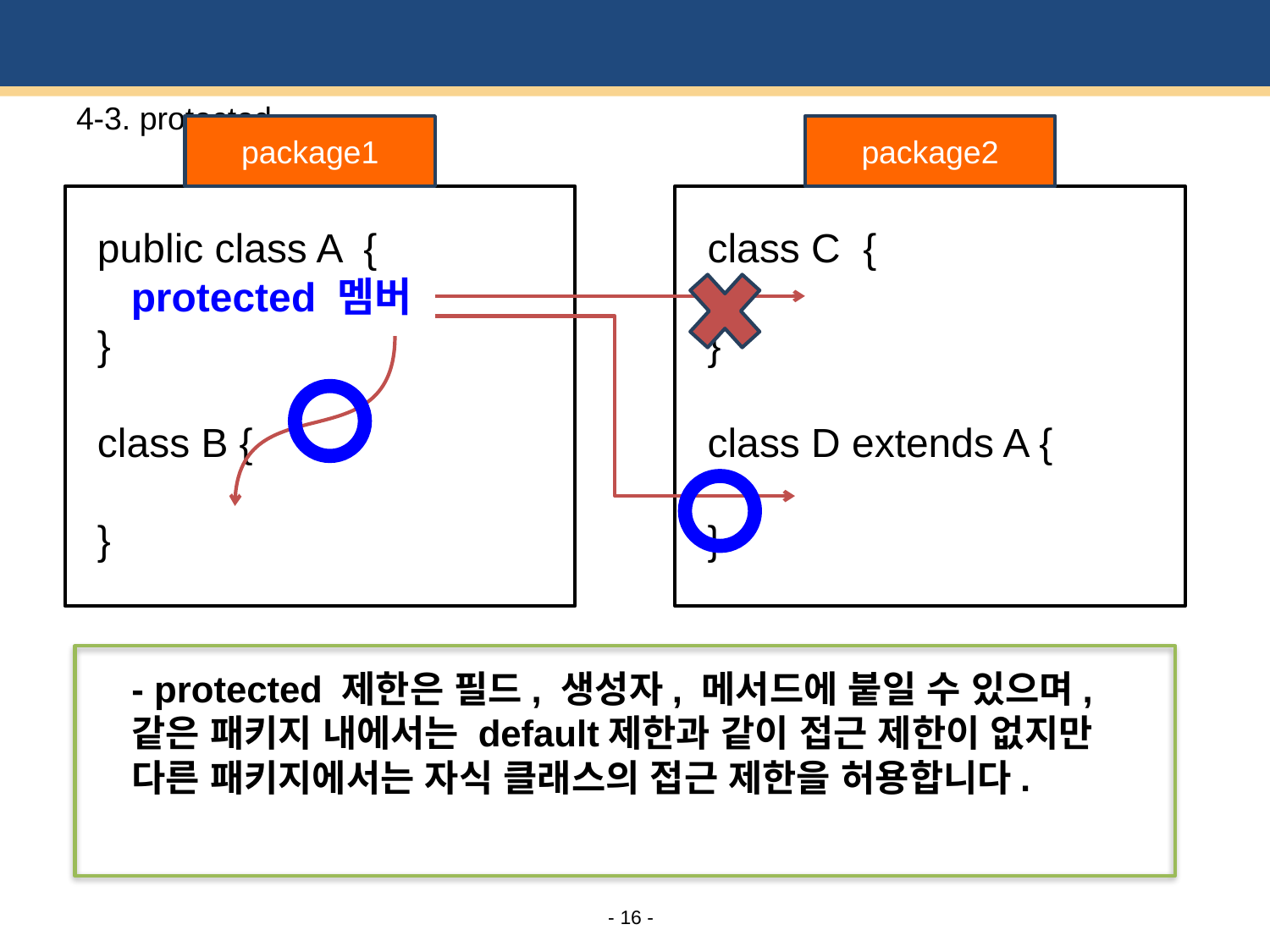

# 4-3. protected
package1
package2

public class A  {
   protected 멤버
}

class B {

}
class C  {

}

class D extends A {

}

- protected 제한은 필드, 생성자, 메서드에 붙일 수 있으며, 같은 패키지 내에서는 default제한과 같이 접근 제한이 없지만 다른 패키지에서는 자식 클래스의 접근 제한을 허용합니다.